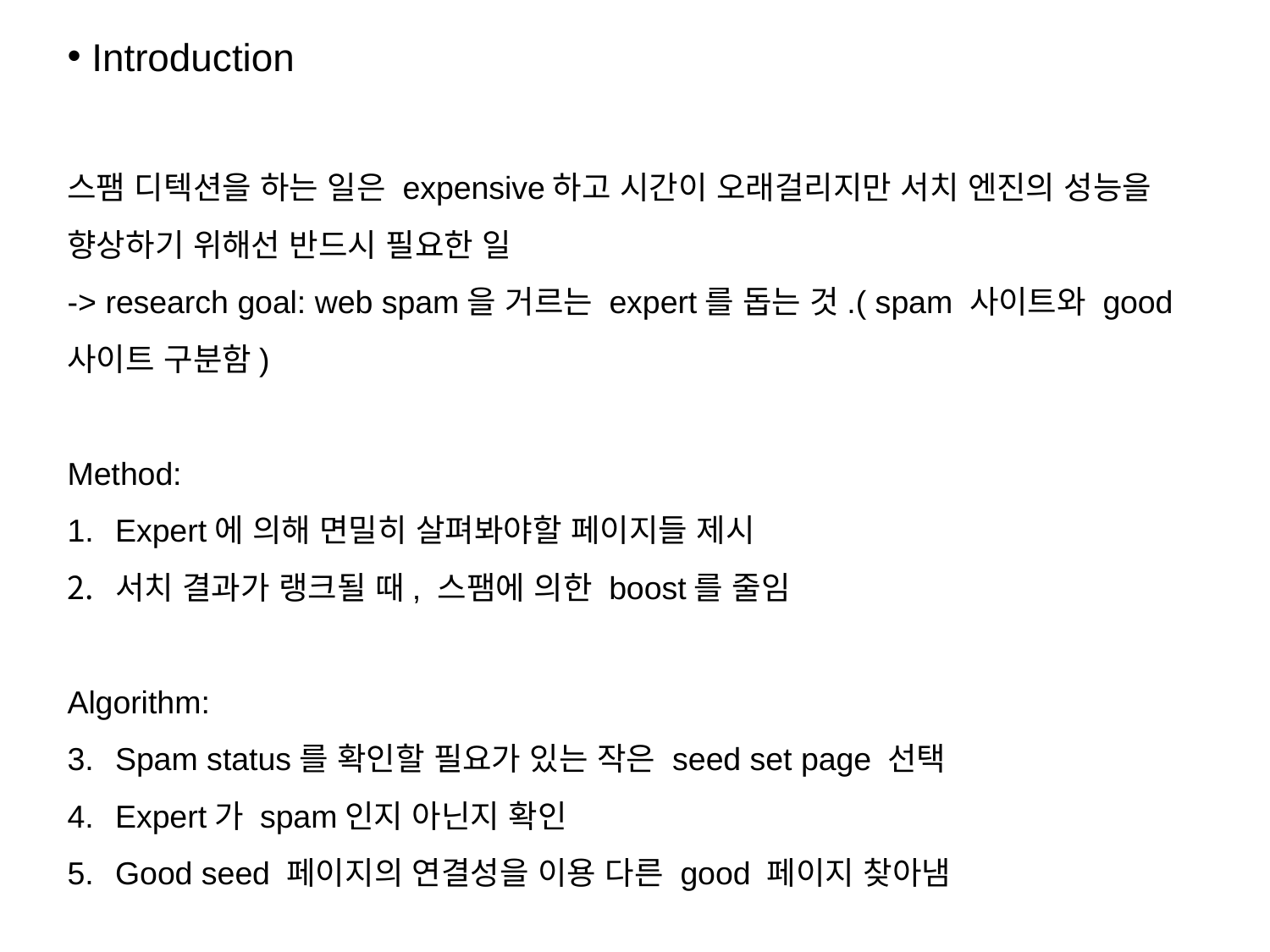

Introduction

스팸 디텍션을 하는 일은 expensive하고 시간이 오래걸리지만 서치 엔진의 성능을 향상하기 위해선 반드시 필요한 일
-> research goal: web spam을 거르는 expert를 돕는 것.( spam 사이트와 good 사이트 구분함)

Method:
Expert에 의해 면밀히 살펴봐야할 페이지들 제시
서치 결과가 랭크될 때, 스팸에 의한 boost를 줄임

Algorithm:
Spam status를 확인할 필요가 있는 작은 seed set page 선택
Expert가 spam인지 아닌지 확인
Good seed 페이지의 연결성을 이용 다른 good 페이지 찾아냄